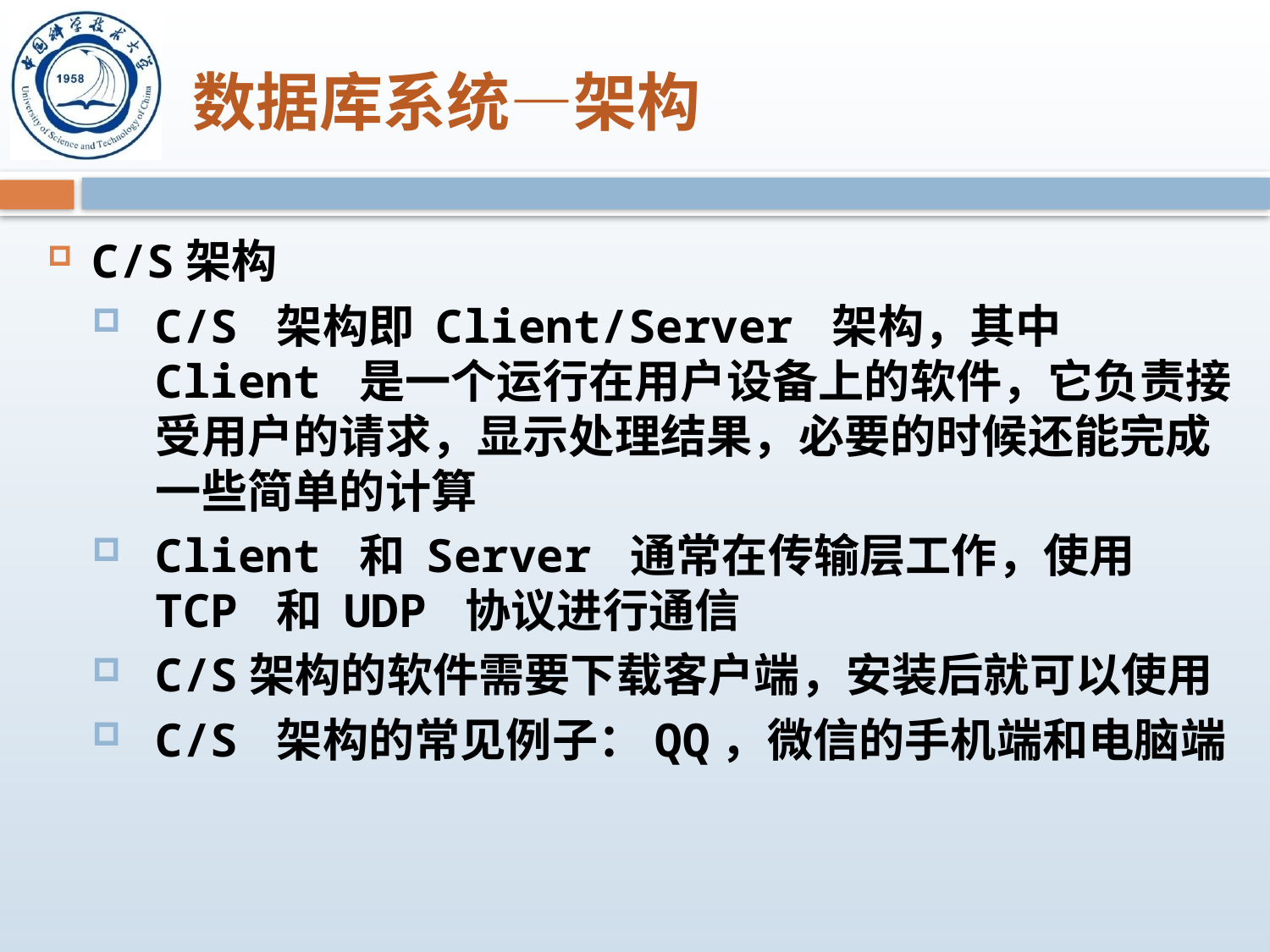

# 数据库系统—架构
C/S架构
C/S 架构即 Client/Server 架构，其中 Client 是一个运行在用户设备上的软件，它负责接受用户的请求，显示处理结果，必要的时候还能完成一些简单的计算
Client 和 Server 通常在传输层工作，使用 TCP 和 UDP 协议进行通信
C/S架构的软件需要下载客户端，安装后就可以使用
C/S 架构的常见例子：QQ，微信的手机端和电脑端